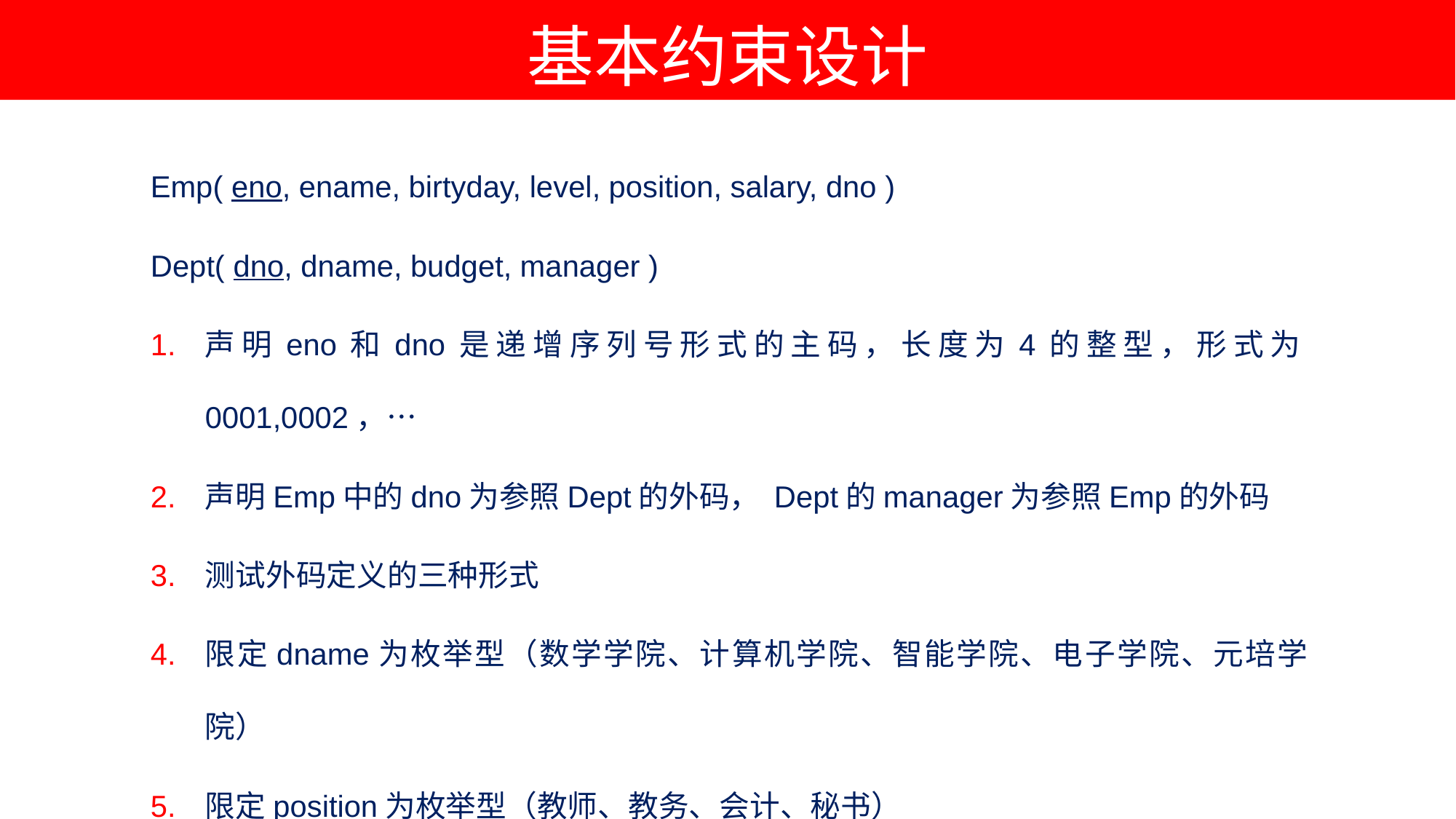

# 基本约束设计
Emp( eno, ename, birtyday, level, position, salary, dno )
Dept( dno, dname, budget, manager )
声明eno和dno是递增序列号形式的主码，长度为4的整型，形式为0001,0002，…
声明Emp中的dno为参照Dept的外码， Dept的manager为参照Emp的外码
测试外码定义的三种形式
限定dname为枚举型（数学学院、计算机学院、智能学院、电子学院、元培学院）
限定position为枚举型（教师、教务、会计、秘书）
限定level为1到5，缺省为3，salary为2000~200000